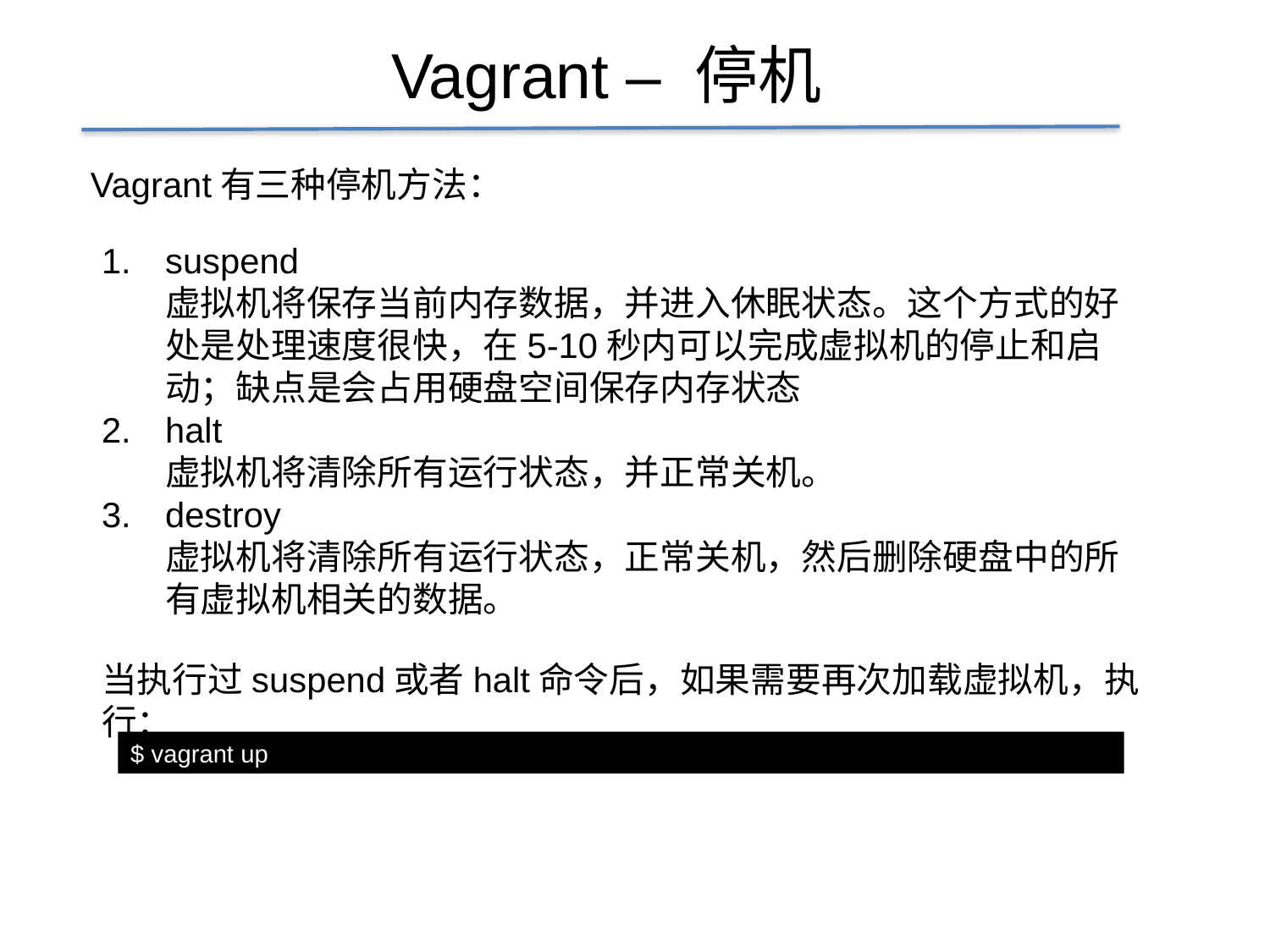

Vagrant – 停机
Vagrant有三种停机方法：
suspend
虚拟机将保存当前内存数据，并进入休眠状态。这个方式的好处是处理速度很快，在5-10秒内可以完成虚拟机的停止和启动；缺点是会占用硬盘空间保存内存状态
halt
虚拟机将清除所有运行状态，并正常关机。
destroy
虚拟机将清除所有运行状态，正常关机，然后删除硬盘中的所有虚拟机相关的数据。
当执行过suspend或者halt命令后，如果需要再次加载虚拟机，执行：
$ vagrant up